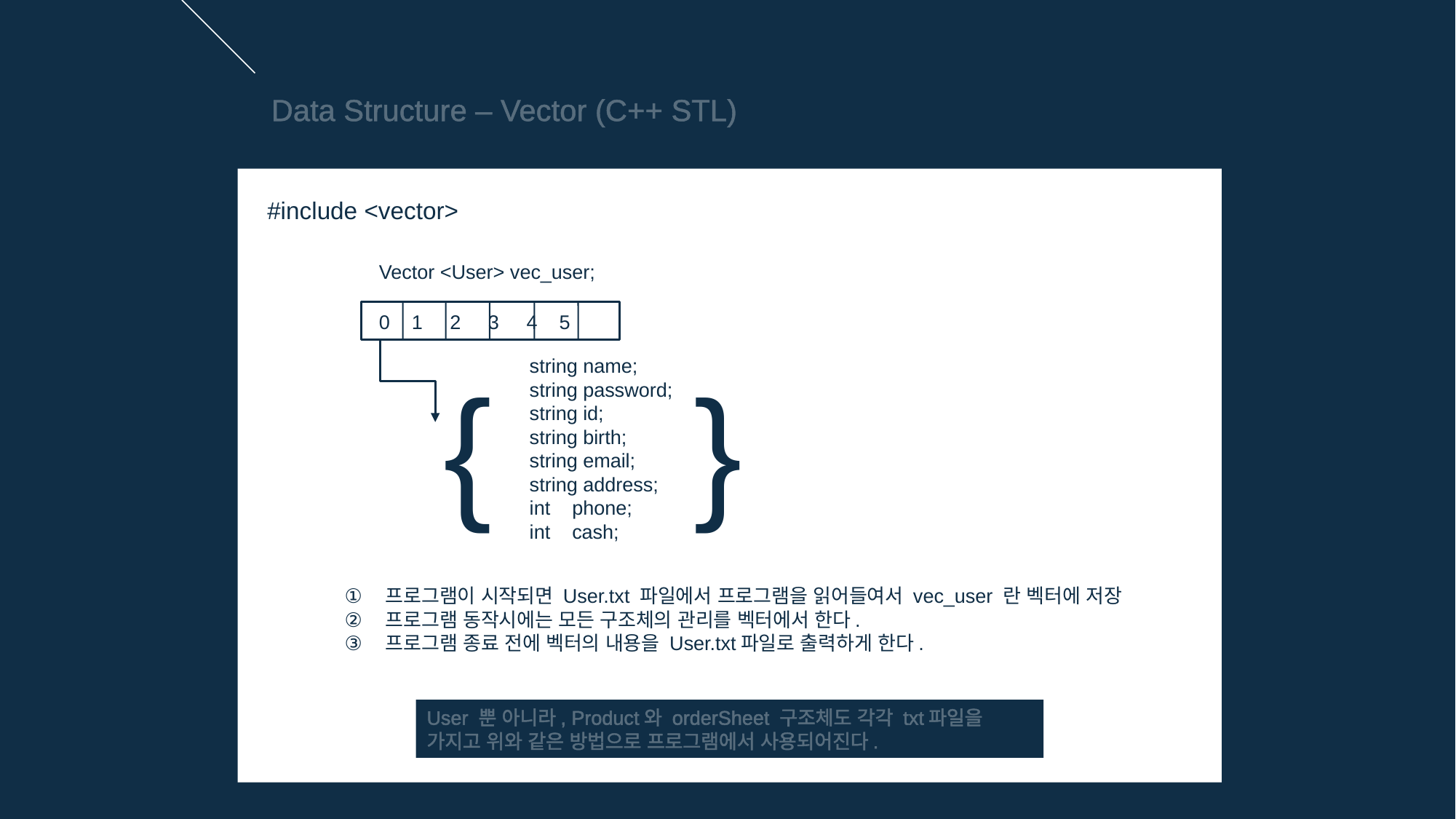

Data Structure – Vector (C++ STL)

#include <vector>
Vector <User> vec_user;

0    1     2     3     4    5

   string name;
   string password;
   string id;
   string birth;
   string email;
   string address;
   int    phone;
   int    cash;

{
}
프로그램이 시작되면 User.txt 파일에서 프로그램을 읽어들여서 vec_user 란 벡터에 저장
프로그램 동작시에는 모든 구조체의 관리를 벡터에서 한다.
프로그램 종료 전에 벡터의 내용을 User.txt파일로 출력하게 한다.
User 뿐 아니라, Product와 orderSheet 구조체도 각각 txt파일을 가지고 위와 같은 방법으로 프로그램에서 사용되어진다.